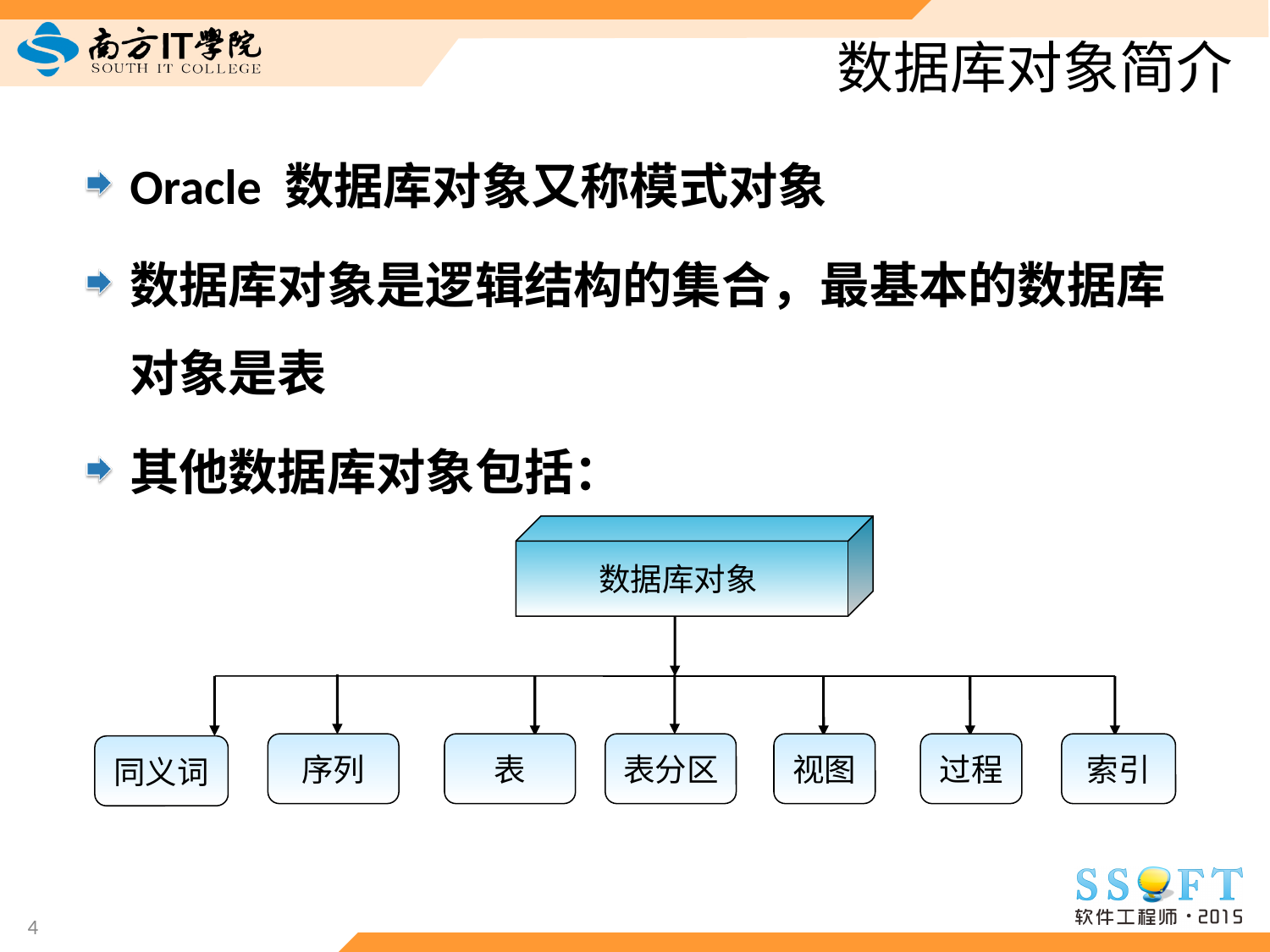

# 数据库对象简介
Oracle 数据库对象又称模式对象
数据库对象是逻辑结构的集合，最基本的数据库对象是表
其他数据库对象包括：
数据库对象

序列
表
表分区
视图
过程
索引
同义词
4